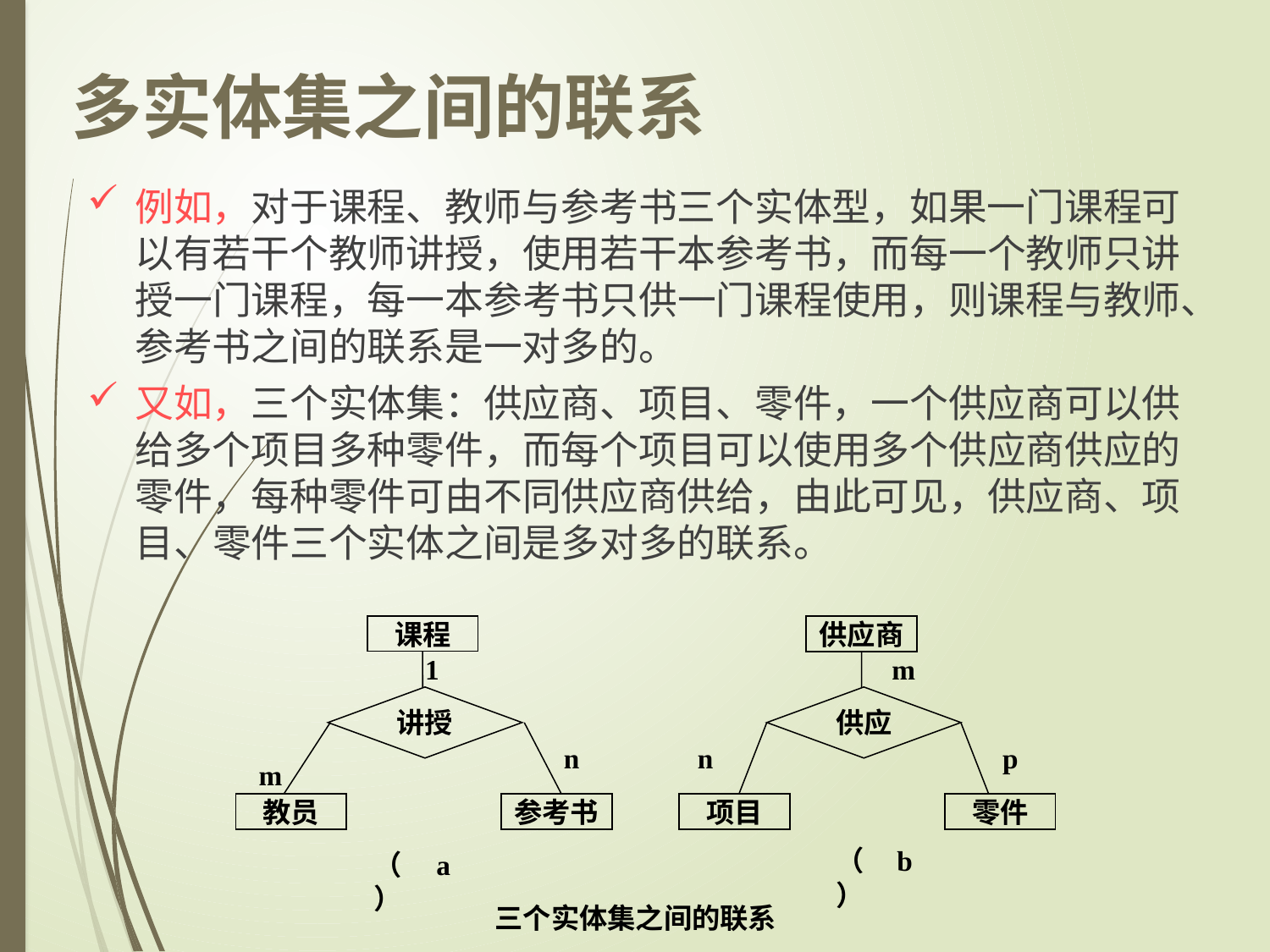

多实体集之间的联系
例如，对于课程、教师与参考书三个实体型，如果一门课程可以有若干个教师讲授，使用若干本参考书，而每一个教师只讲授一门课程，每一本参考书只供一门课程使用，则课程与教师、参考书之间的联系是一对多的。
又如，三个实体集：供应商、项目、零件，一个供应商可以供给多个项目多种零件，而每个项目可以使用多个供应商供应的零件，每种零件可由不同供应商供给，由此可见，供应商、项目、零件三个实体之间是多对多的联系。
课程

1
讲授

n
m
教员
参考书
供应商

m
供应

n
p
项目
零件
（b）
（a）
 三个实体集之间的联系